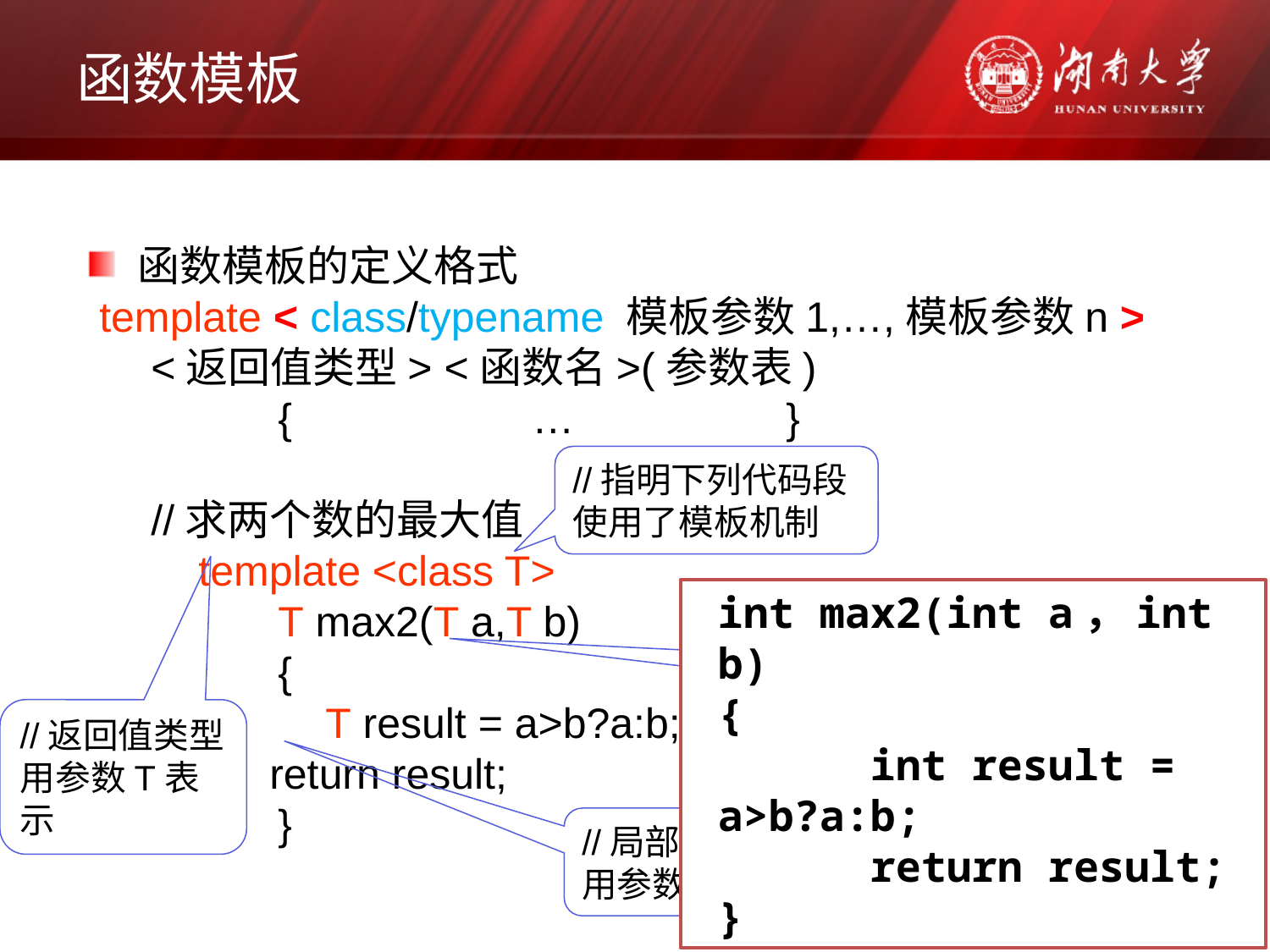

# 函数模板
 函数模板的定义格式
 template < class/typename 模板参数1,…,模板参数n >
<返回值类型> <函数名>(参数表)
	{ 		… 		}

//求两个数的最大值
    template <class T>
	T max2(T a,T b)
	{
 	    T result = a>b?a:b;
          return result;
	}
//指明下列代码段使用了模板机制
int max2(int a，int b)
{
      int result = a>b?a:b;
      return result;
}
//形参类型
用参数T表示
//返回值类型
用参数T表示
//局部变量类型
用参数T表示